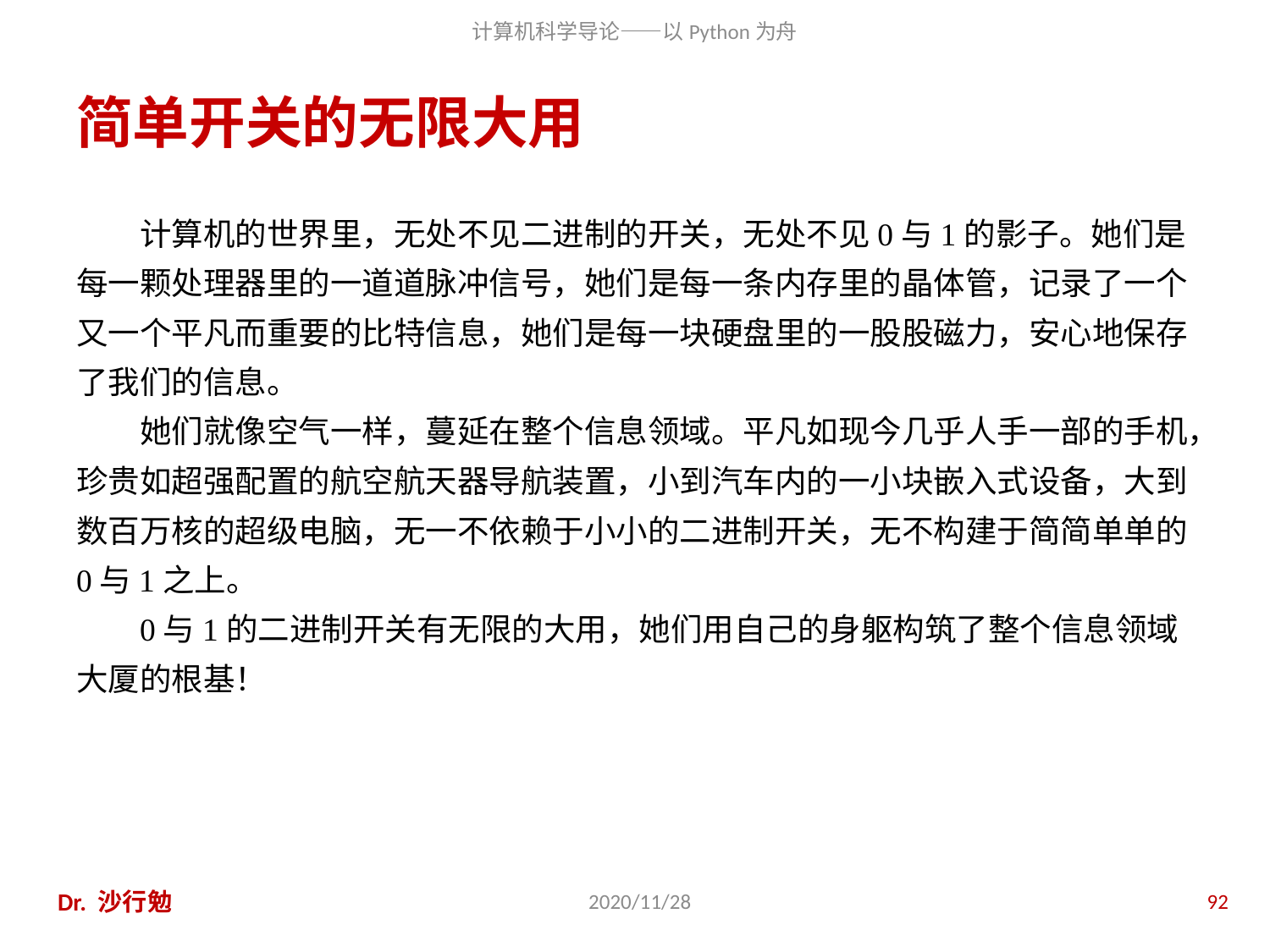

# 简单开关的无限大用
计算机的世界里，无处不见二进制的开关，无处不见0与1的影子。她们是每一颗处理器里的一道道脉冲信号，她们是每一条内存里的晶体管，记录了一个又一个平凡而重要的比特信息，她们是每一块硬盘里的一股股磁力，安心地保存了我们的信息。
她们就像空气一样，蔓延在整个信息领域。平凡如现今几乎人手一部的手机，珍贵如超强配置的航空航天器导航装置，小到汽车内的一小块嵌入式设备，大到数百万核的超级电脑，无一不依赖于小小的二进制开关，无不构建于简简单单的0与1之上。
0与1的二进制开关有无限的大用，她们用自己的身躯构筑了整个信息领域大厦的根基！

Dr. 沙行勉
2020/11/28
92